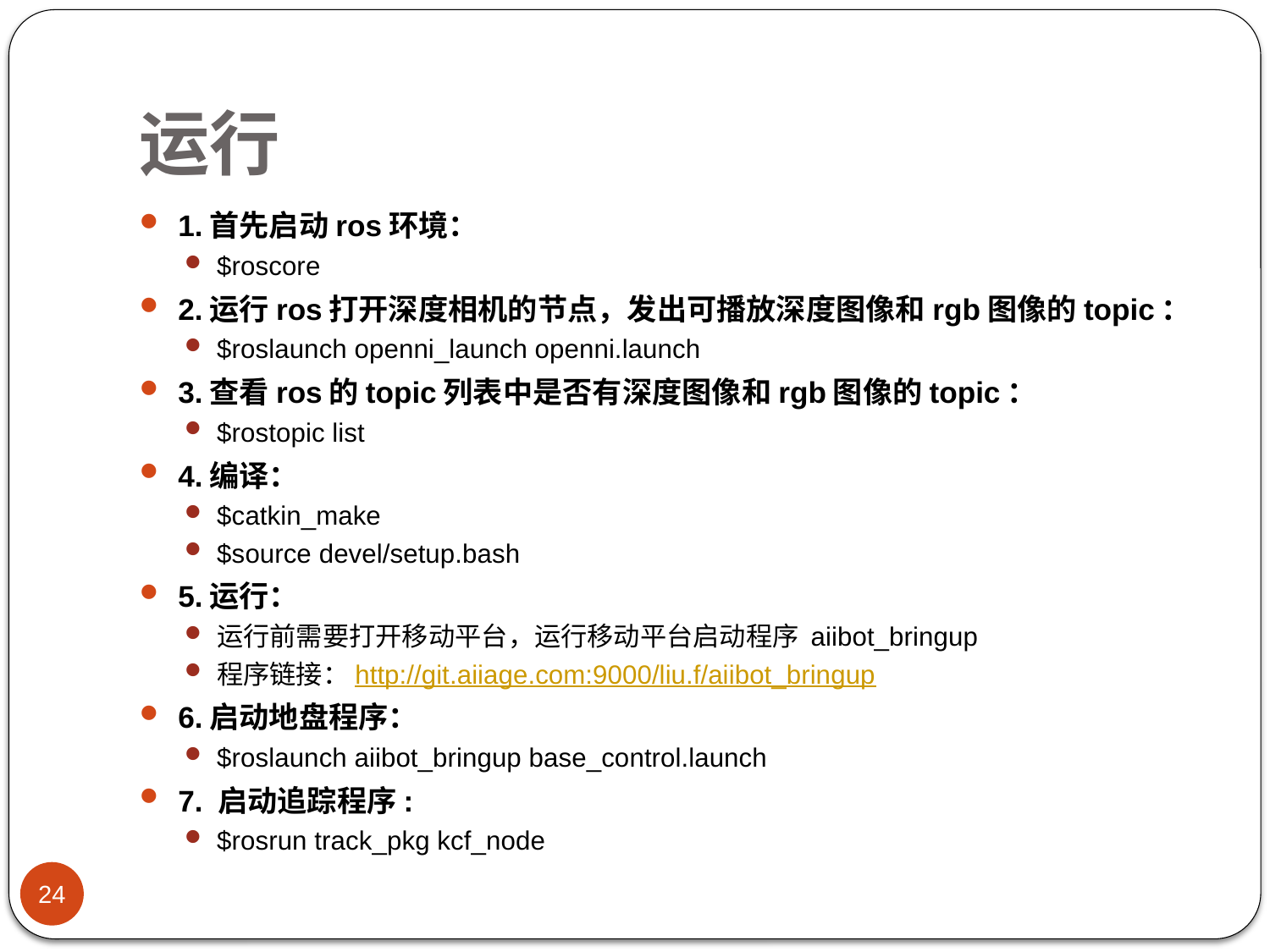

# 运行
1.首先启动ros环境：
$roscore
2.运行ros打开深度相机的节点，发出可播放深度图像和rgb图像的topic：
$roslaunch openni_launch openni.launch
3.查看ros的topic列表中是否有深度图像和rgb图像的topic：
$rostopic list
4.编译：
$catkin_make
$source devel/setup.bash
5.运行：
运行前需要打开移动平台，运行移动平台启动程序 aiibot_bringup
程序链接：http://git.aiiage.com:9000/liu.f/aiibot_bringup
6.启动地盘程序：
$roslaunch aiibot_bringup base_control.launch
7. 启动追踪程序:
$rosrun track_pkg kcf_node
24